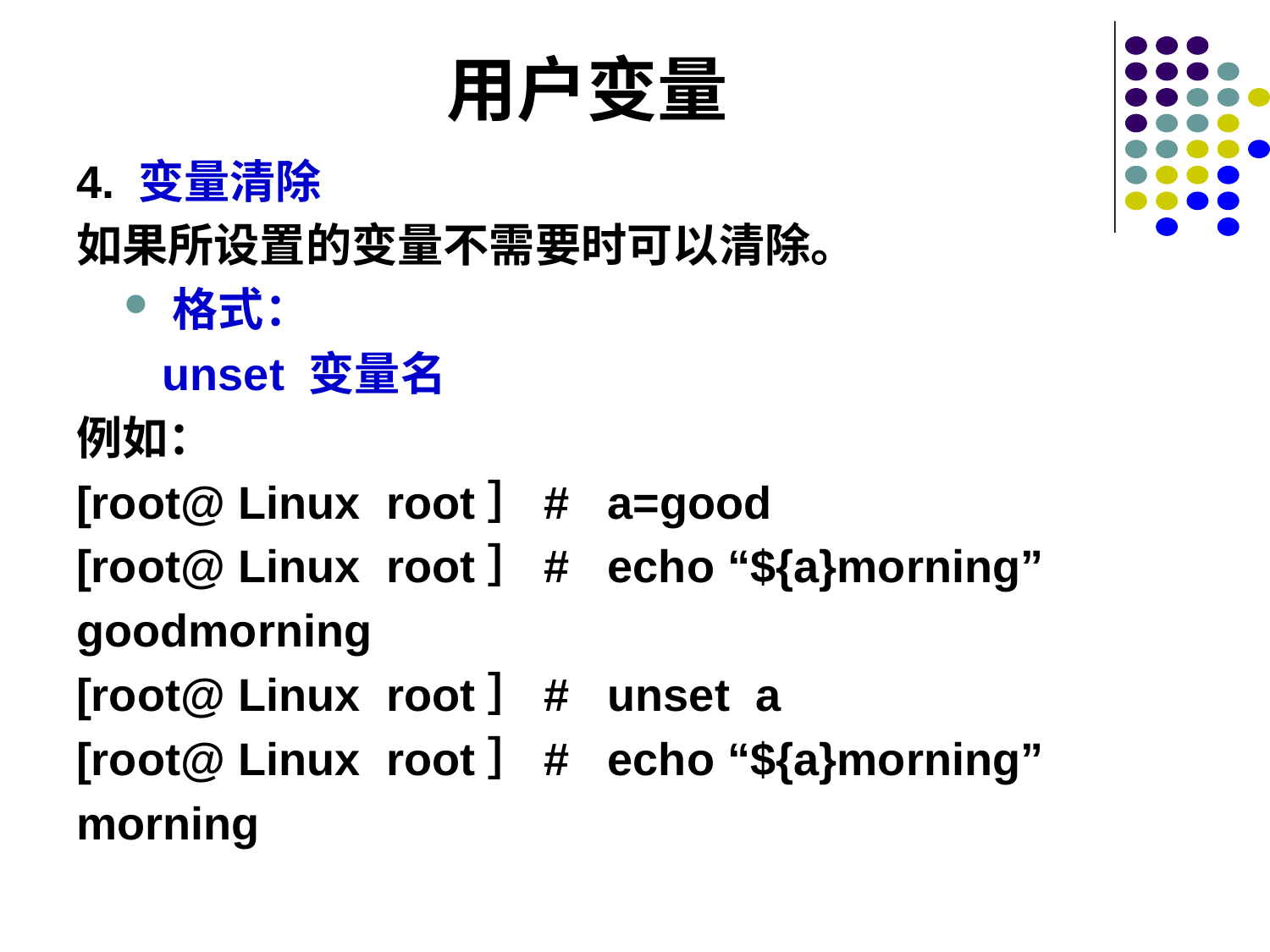

# 用户变量
4. 变量清除
如果所设置的变量不需要时可以清除。
格式：
   unset 变量名
例如：
[root@ Linux  root］#   a=good
[root@ Linux  root］#   echo “${a}morning”
goodmorning
[root@ Linux  root］#   unset  a
[root@ Linux  root］#   echo “${a}morning”
morning